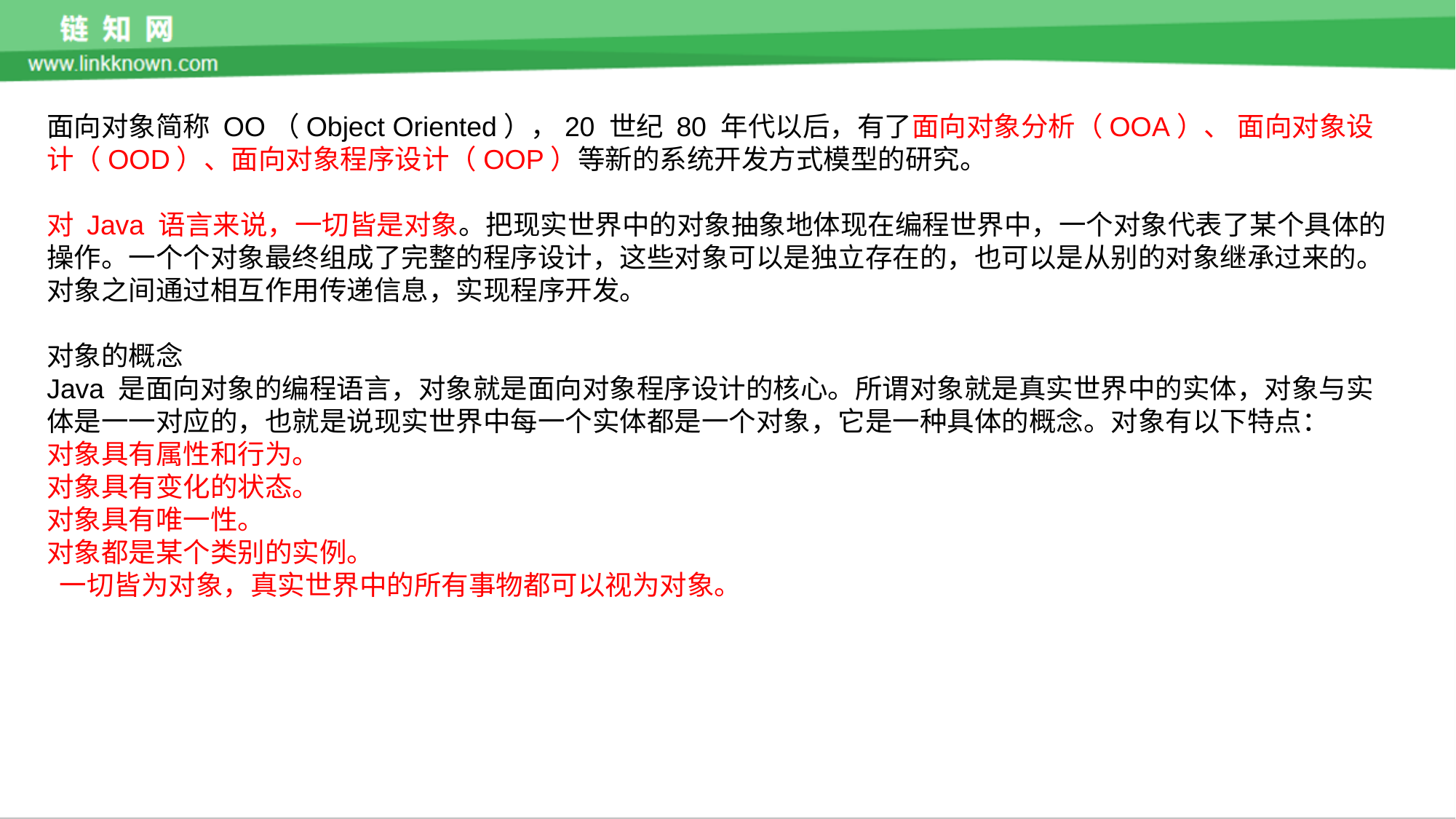

面向对象简称 OO（Object Oriented），20 世纪 80 年代以后，有了面向对象分析（OOA）、 面向对象设计（OOD）、面向对象程序设计（OOP）等新的系统开发方式模型的研究。

对 Java 语言来说，一切皆是对象。把现实世界中的对象抽象地体现在编程世界中，一个对象代表了某个具体的操作。一个个对象最终组成了完整的程序设计，这些对象可以是独立存在的，也可以是从别的对象继承过来的。对象之间通过相互作用传递信息，实现程序开发。

对象的概念
Java 是面向对象的编程语言，对象就是面向对象程序设计的核心。所谓对象就是真实世界中的实体，对象与实体是一一对应的，也就是说现实世界中每一个实体都是一个对象，它是一种具体的概念。对象有以下特点：
对象具有属性和行为。
对象具有变化的状态。
对象具有唯一性。
对象都是某个类别的实例。
 一切皆为对象，真实世界中的所有事物都可以视为对象。